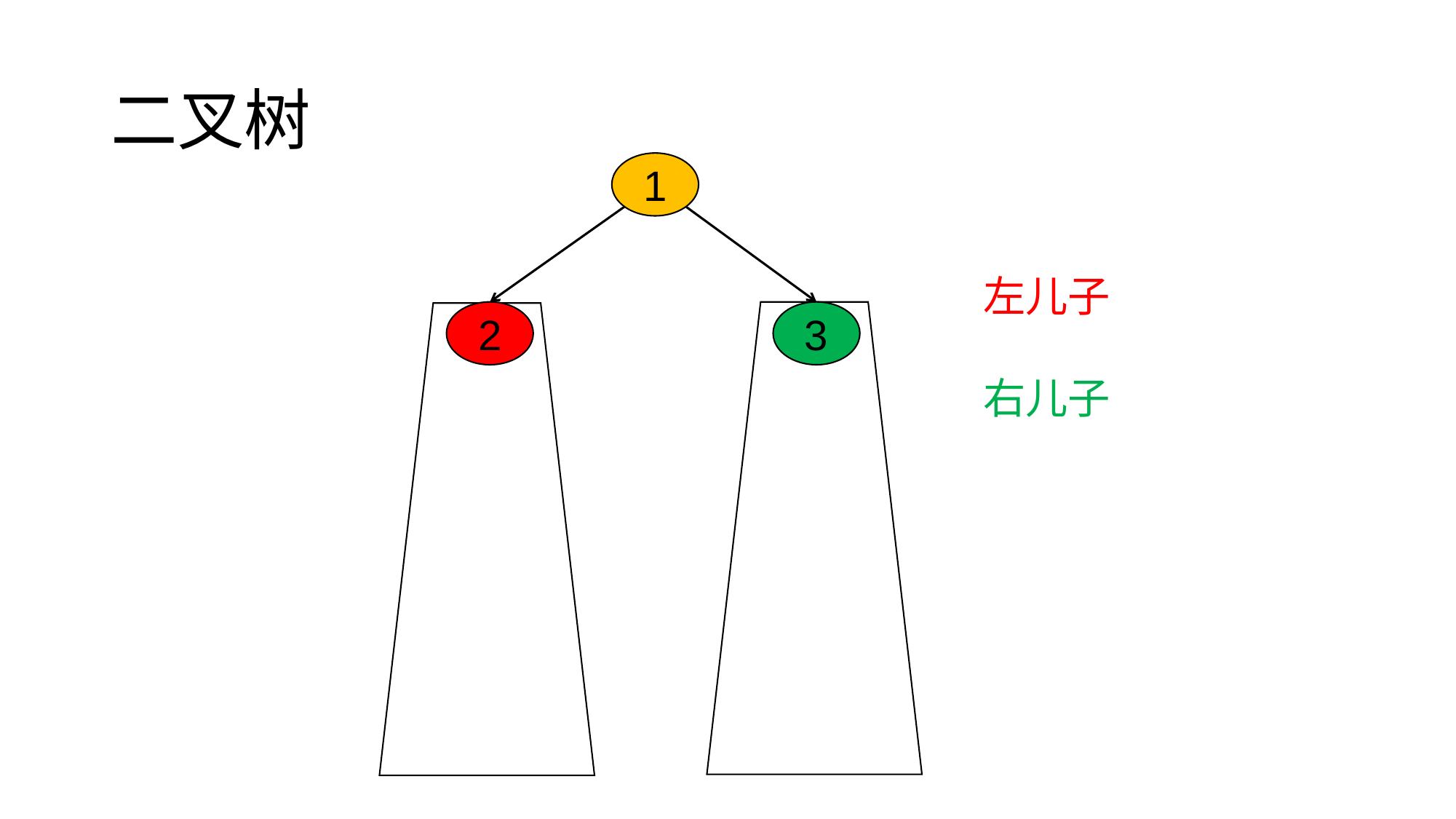

# 二叉树
1
左儿子

右儿子
2

3